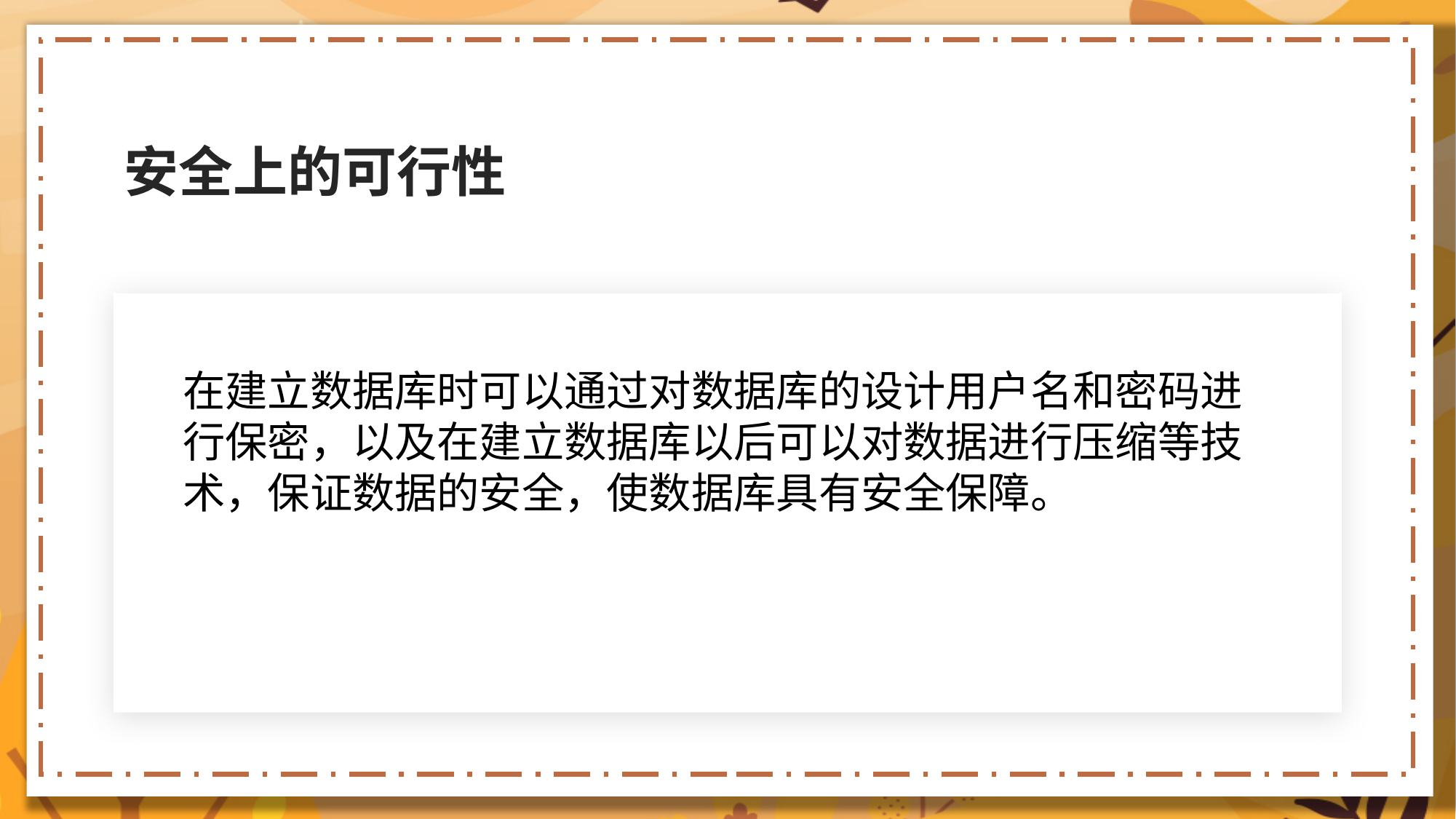

安全上的可行性

在建立数据库时可以通过对数据库的设计用户名和密码进行保密，以及在建立数据库以后可以对数据进行压缩等技术，保证数据的安全，使数据库具有安全保障。